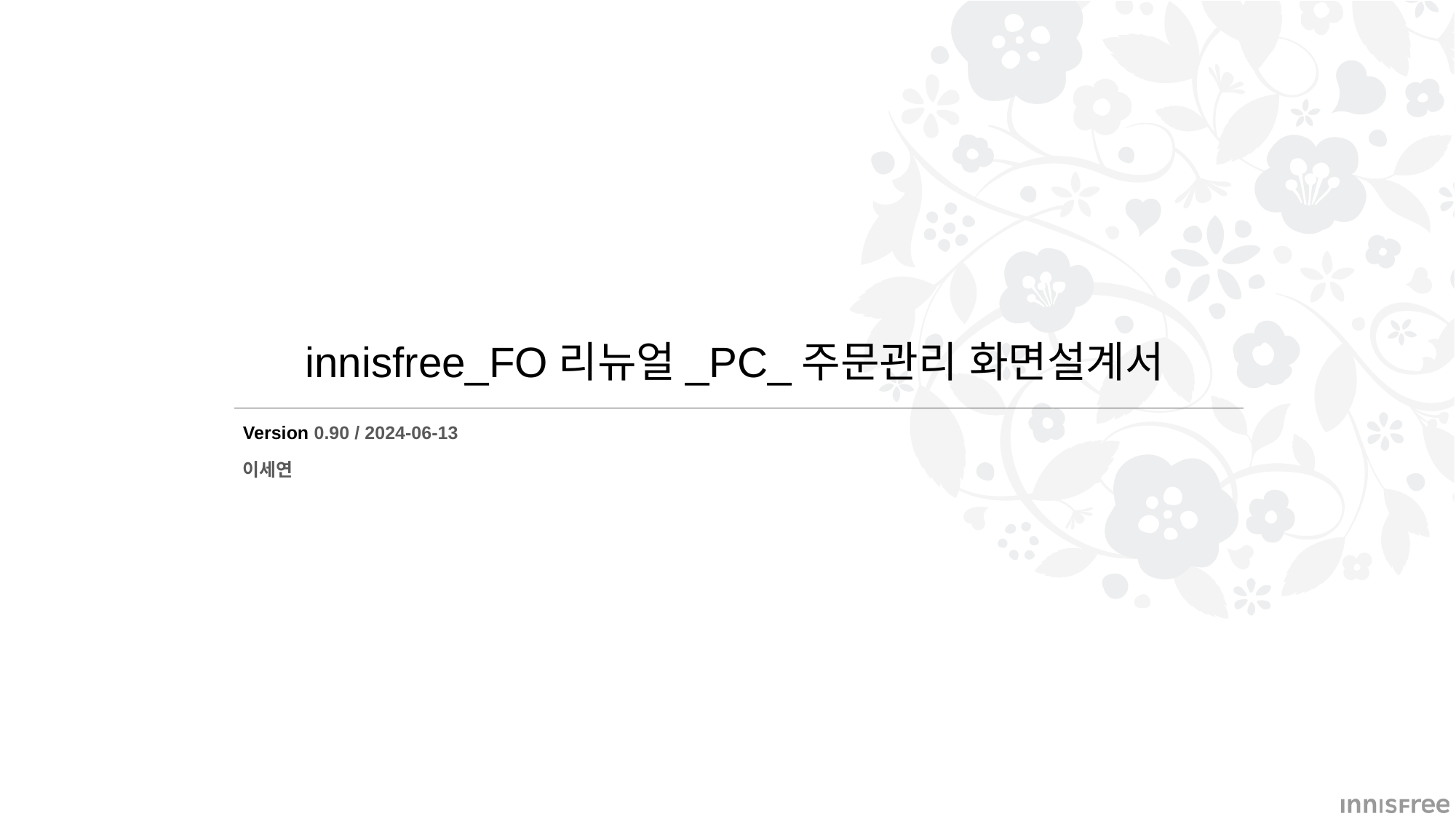

innisfree_FO리뉴얼_PC_주문관리 화면설계서
Version 0.90 / 2024-06-13
이세연